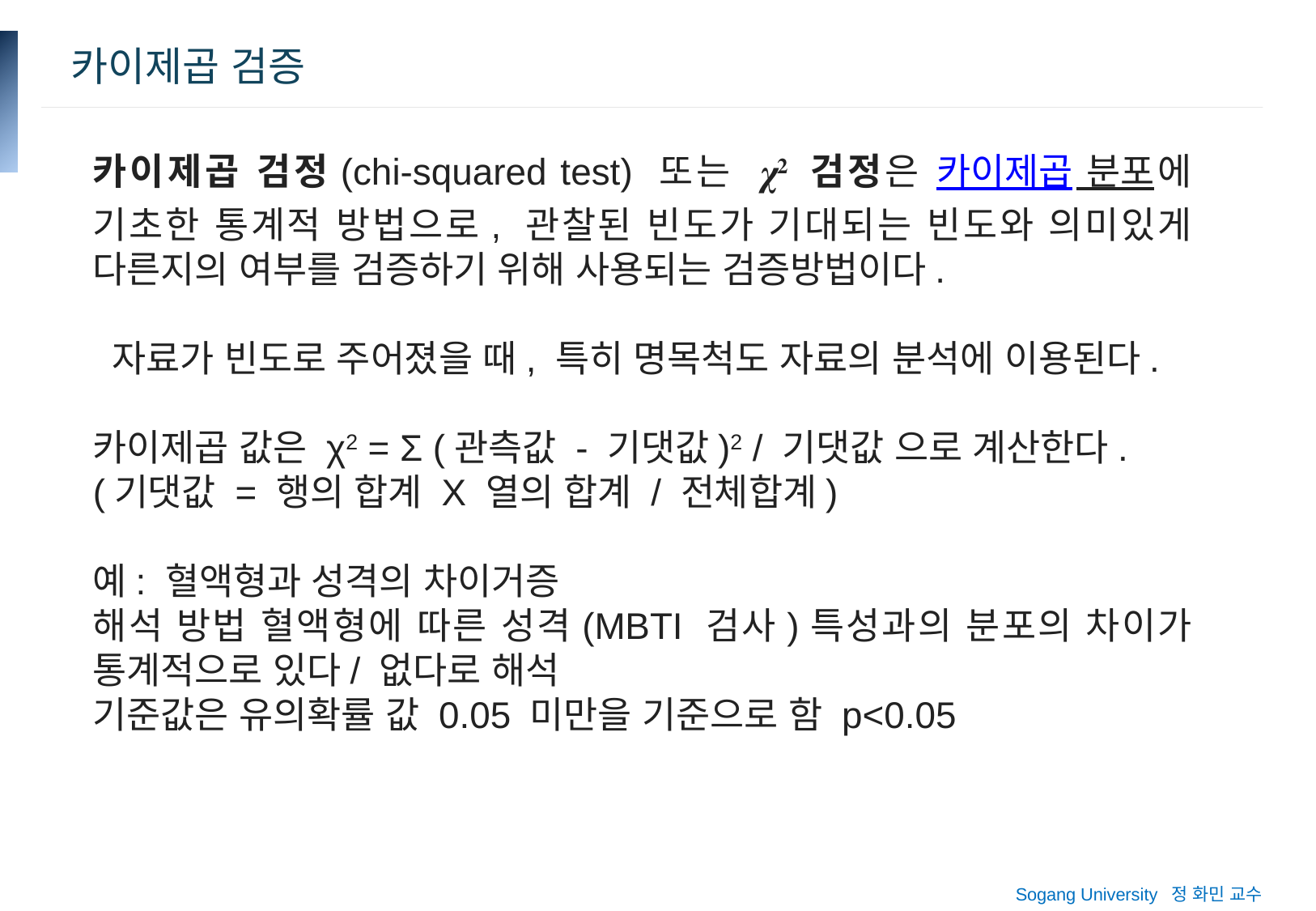

카이제곱 검증
카이제곱 검정(chi-squared test) 또는 χ2 검정은 카이제곱 분포에 기초한 통계적 방법으로, 관찰된 빈도가 기대되는 빈도와 의미있게 다른지의 여부를 검증하기 위해 사용되는 검증방법이다.

 자료가 빈도로 주어졌을 때, 특히 명목척도 자료의 분석에 이용된다.

카이제곱 값은 χ2 = Σ (관측값 - 기댓값)2 / 기댓값 으로 계산한다.
(기댓값 = 행의 합계 X 열의 합계 / 전체합계)

예: 혈액형과 성격의 차이거증
해석 방법 혈액형에 따른 성격(MBTI 검사)특성과의 분포의 차이가 통계적으로 있다/ 없다로 해석
기준값은 유의확률 값 0.05 미만을 기준으로 함 p<0.05